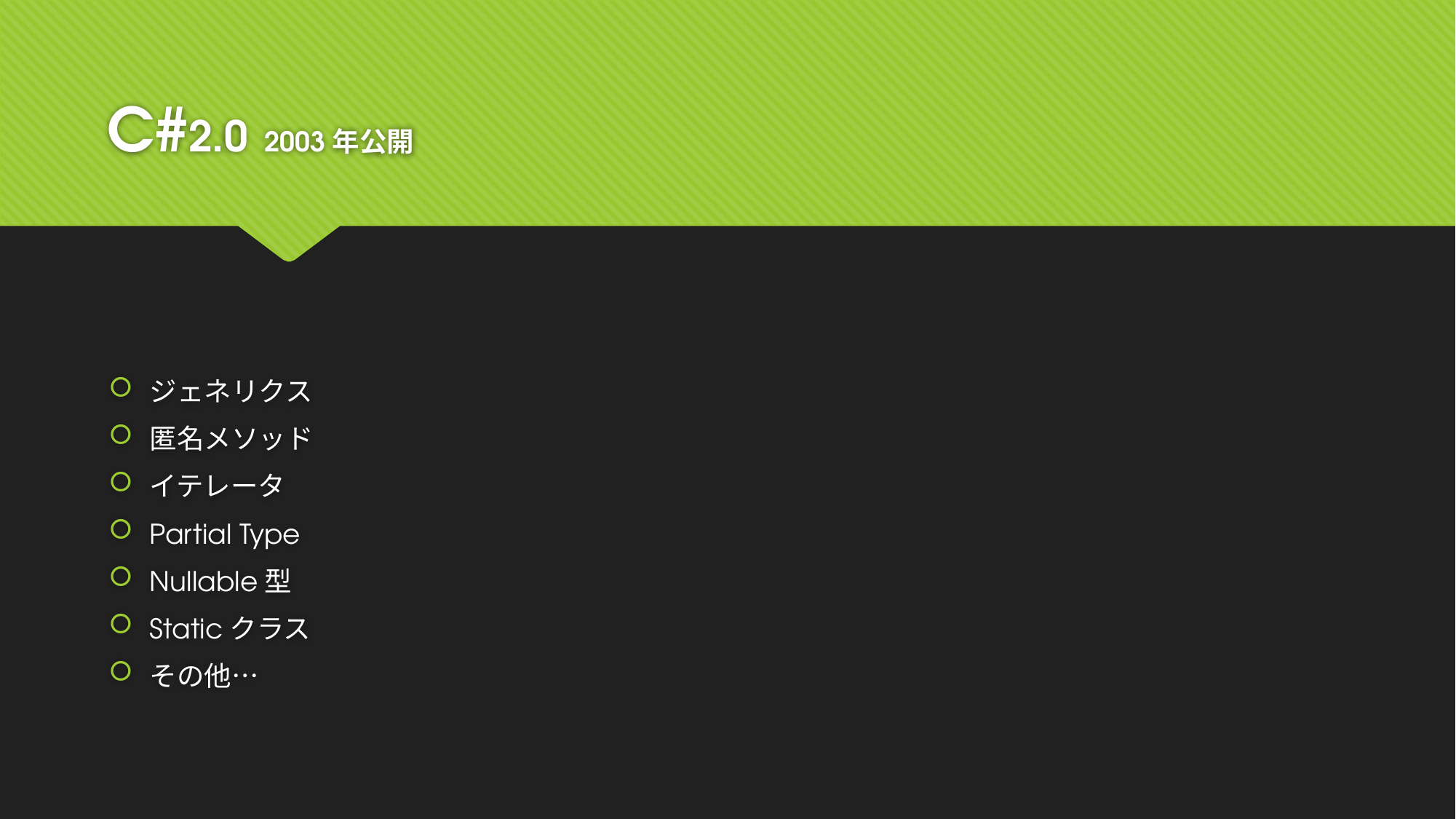

# C#2.0 2003年公開
ジェネリクス
匿名メソッド
イテレータ
Partial Type
Nullable型
Staticクラス
その他…